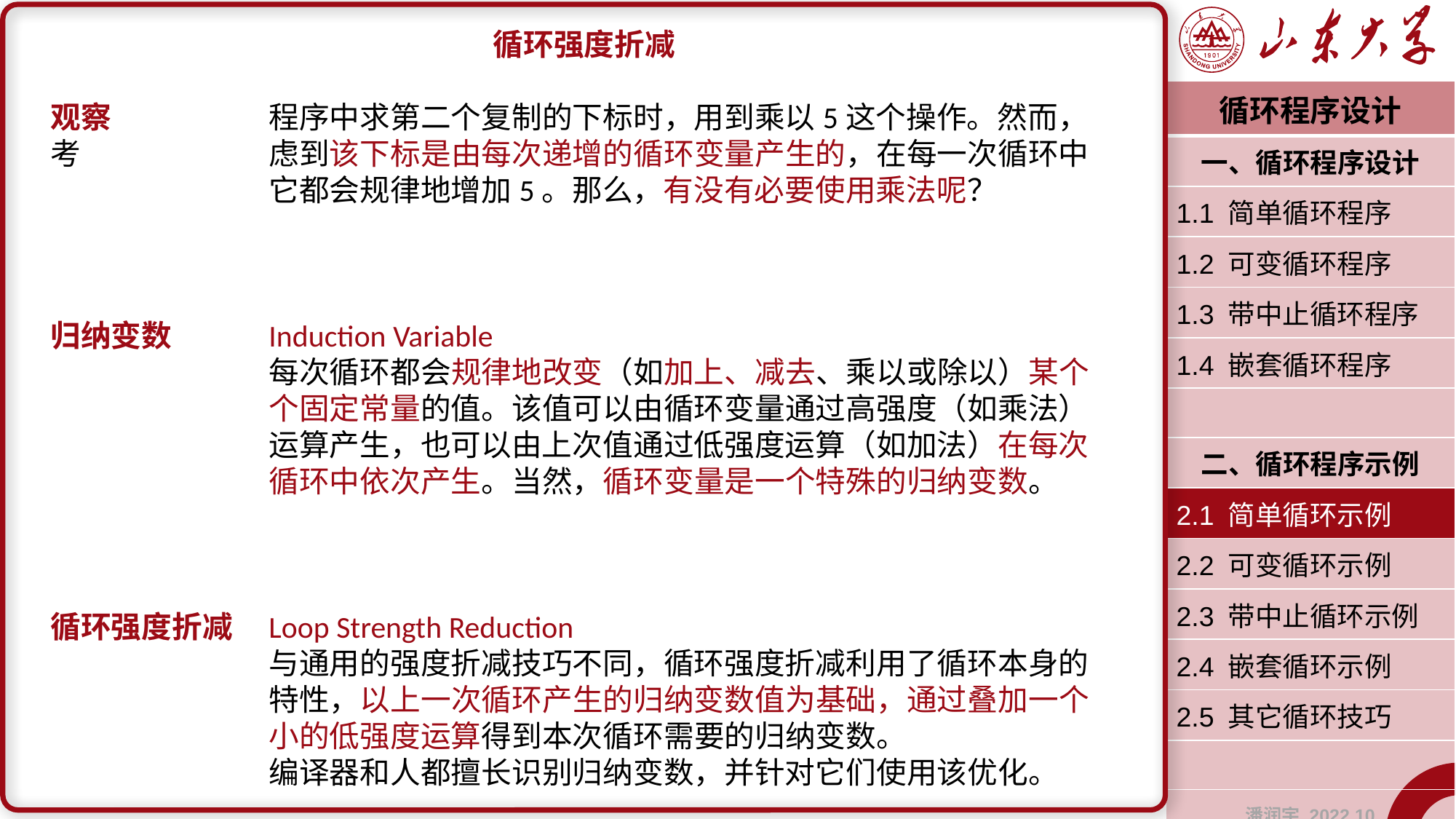

循环强度折减

观察		程序中求第二个复制的下标时，用到乘以5这个操作。然而，考		虑到该下标是由每次递增的循环变量产生的，在每一次循环中		它都会规律地增加5。那么，有没有必要使用乘法呢？

归纳变数	Induction Variable
		每次循环都会规律地改变（如加上、减去、乘以或除以）某个		个固定常量的值。该值可以由循环变量通过高强度（如乘法）		运算产生，也可以由上次值通过低强度运算（如加法）在每次		循环中依次产生。当然，循环变量是一个特殊的归纳变数。

循环强度折减	Loop Strength Reduction
		与通用的强度折减技巧不同，循环强度折减利用了循环本身的		特性，以上一次循环产生的归纳变数值为基础，通过叠加一个		小的低强度运算得到本次循环需要的归纳变数。
		编译器和人都擅长识别归纳变数，并针对它们使用该优化。
| 循环程序设计 |
| --- |
| 一、循环程序设计 |
| 1.1 简单循环程序 |
| 1.2 可变循环程序 |
| 1.3 带中止循环程序 |
| 1.4 嵌套循环程序 |
|  |
| 二、循环程序示例 |
| 2.1 简单循环示例 |
| 2.2 可变循环示例 |
| 2.3 带中止循环示例 |
| 2.4 嵌套循环示例 |
| 2.5 其它循环技巧 |
|  |
| 潘润宇 2022.10 |